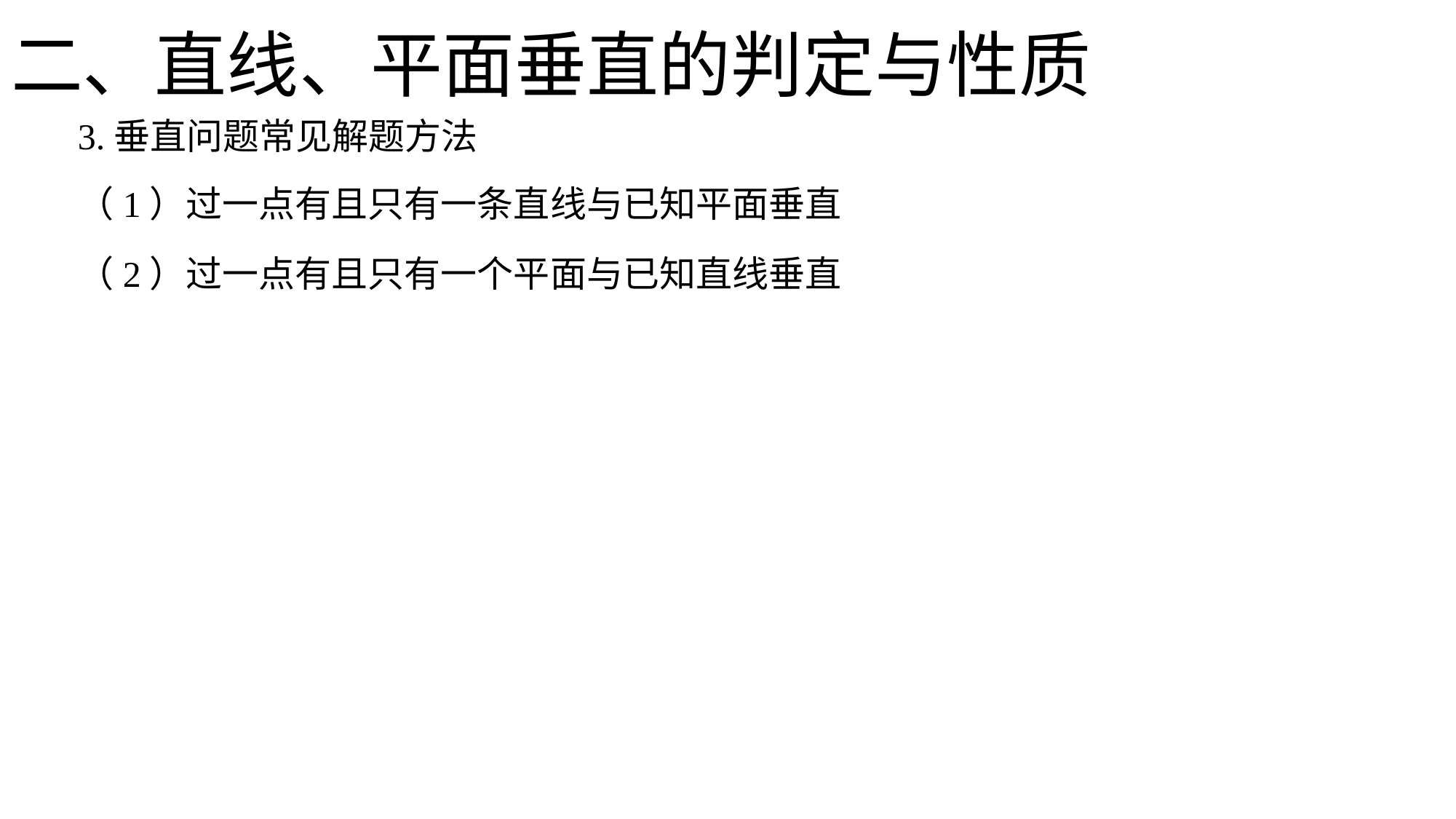

二、直线、平面垂直的判定与性质
3.垂直问题常见解题方法
（1）过一点有且只有一条直线与已知平面垂直
（2）过一点有且只有一个平面与已知直线垂直